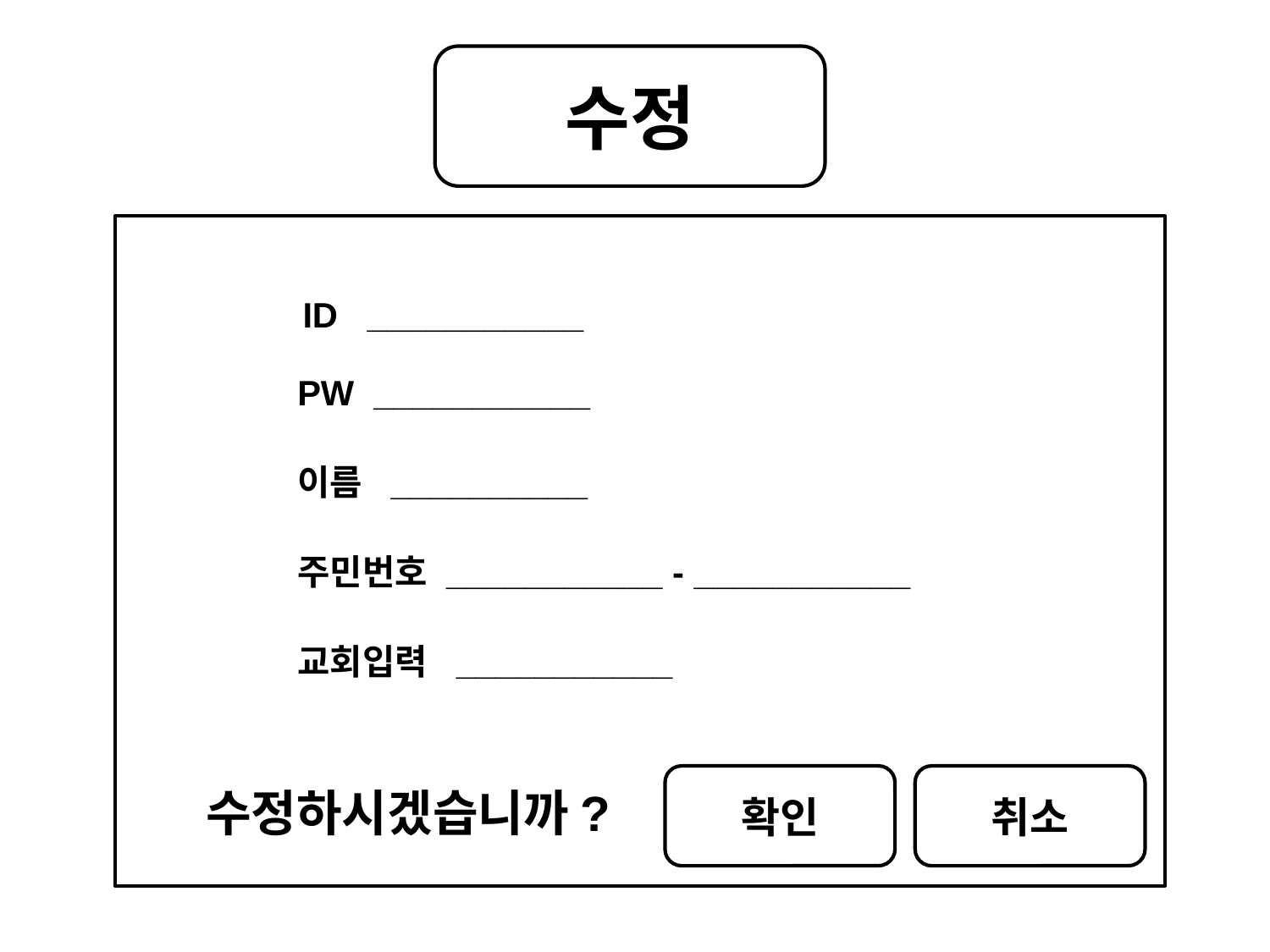

수정

ID   ___________
PW  ___________
이름  __________
주민번호 ___________ - ___________
교회입력  ___________
확인
취소
수정하시겠습니까?